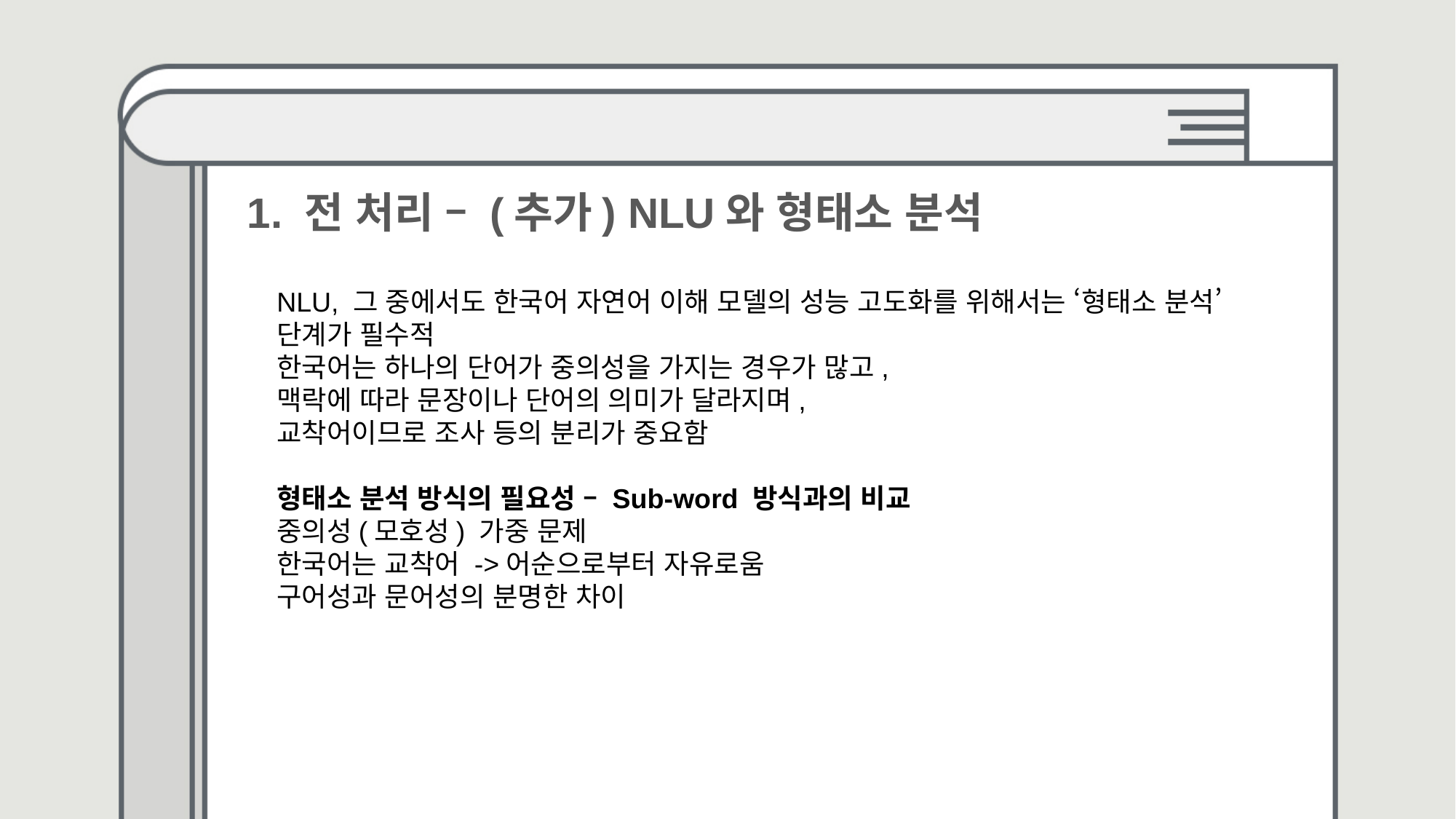

1. 전 처리 – (추가) NLU와 형태소 분석
NLU, 그 중에서도 한국어 자연어 이해 모델의 성능 고도화를 위해서는 ‘형태소 분석’ 단계가 필수적
한국어는 하나의 단어가 중의성을 가지는 경우가 많고,
맥락에 따라 문장이나 단어의 의미가 달라지며,
교착어이므로 조사 등의 분리가 중요함

형태소 분석 방식의 필요성 – Sub-word 방식과의 비교
중의성(모호성) 가중 문제
한국어는 교착어 ->어순으로부터 자유로움
구어성과 문어성의 분명한 차이